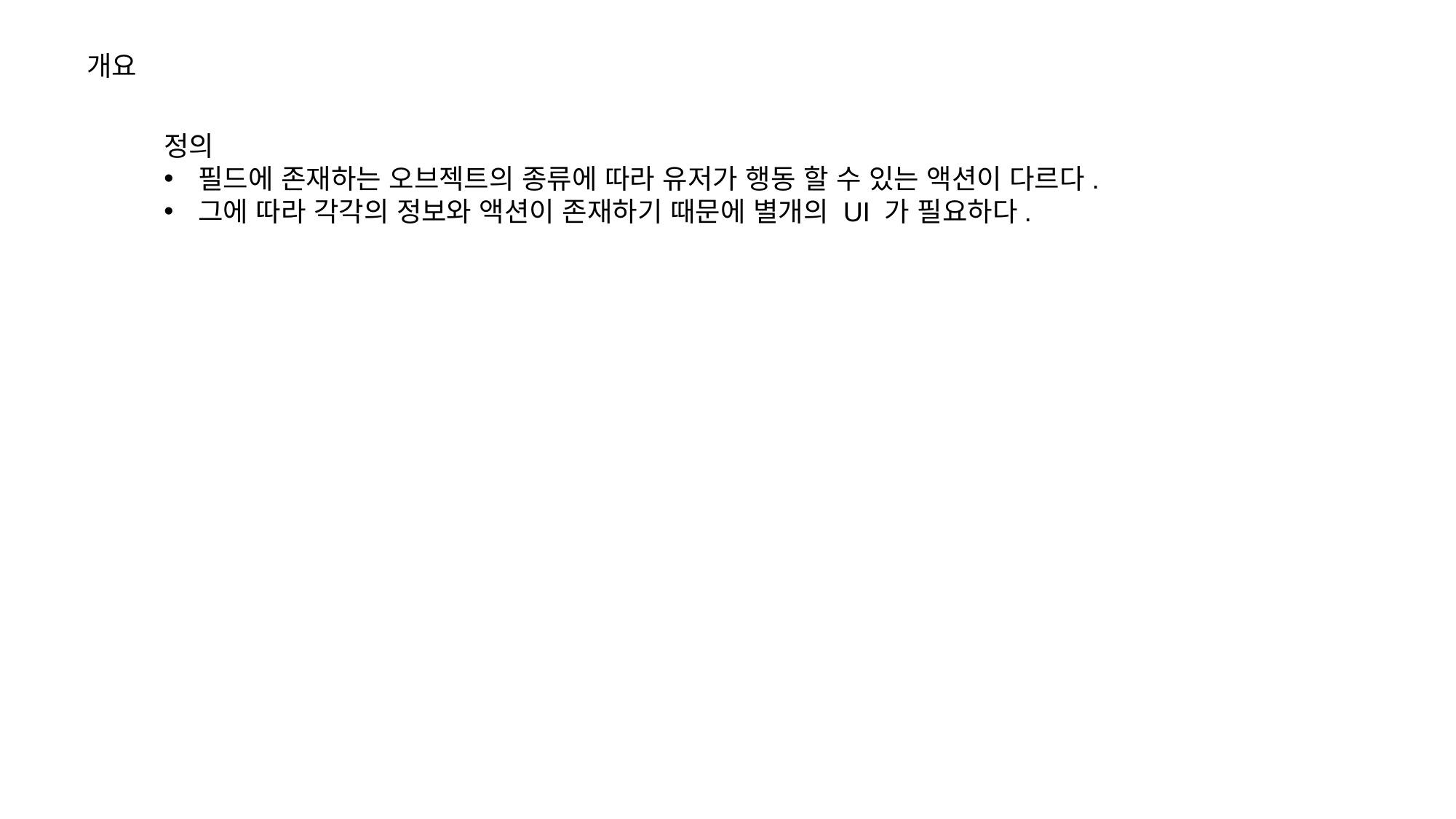

개요
정의
필드에 존재하는 오브젝트의 종류에 따라 유저가 행동 할 수 있는 액션이 다르다.
그에 따라 각각의 정보와 액션이 존재하기 때문에 별개의 UI 가 필요하다.